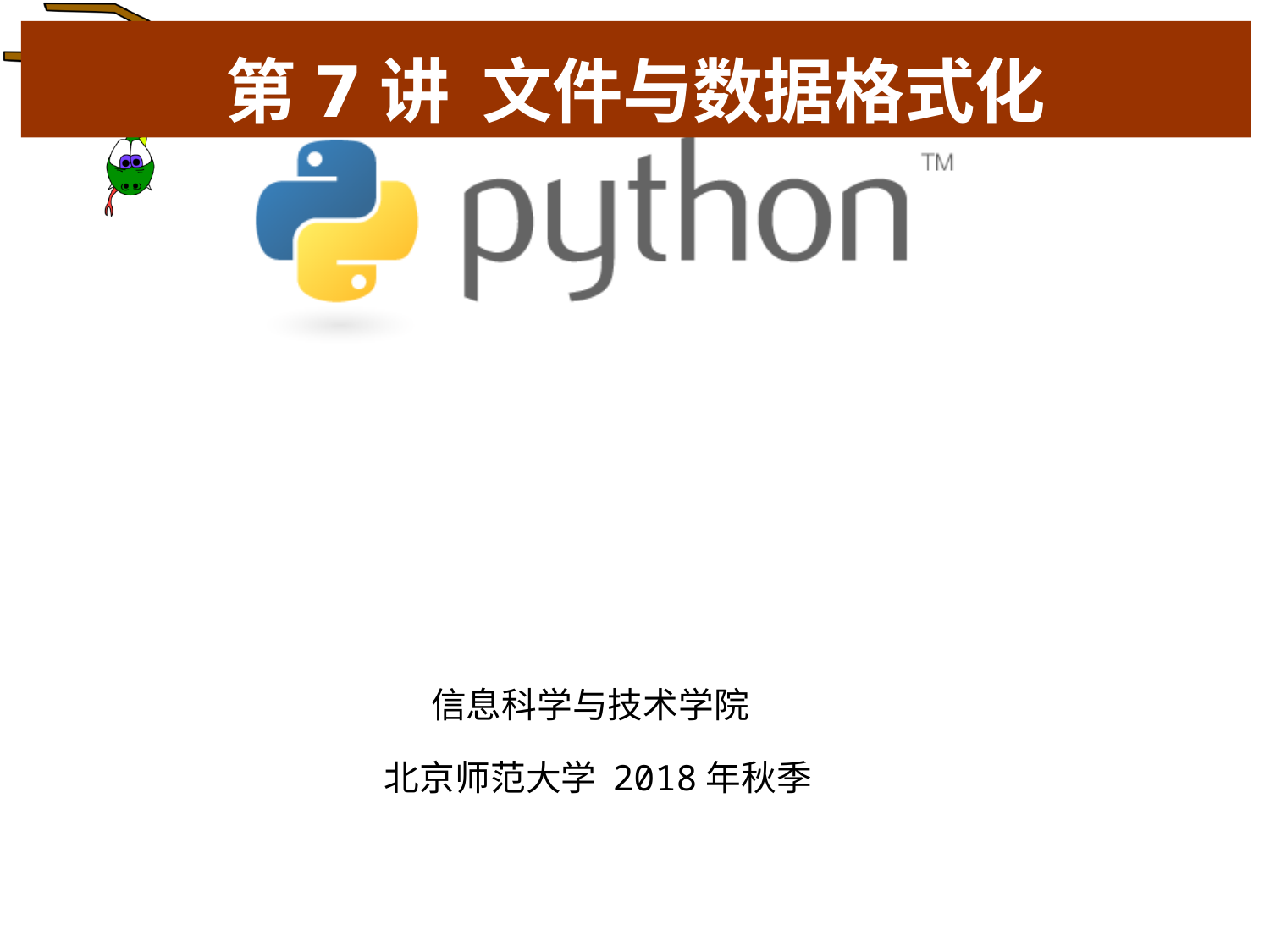

# 第7讲  文件与数据格式化
信息科学与技术学院
北京师范大学 2018年秋季
1